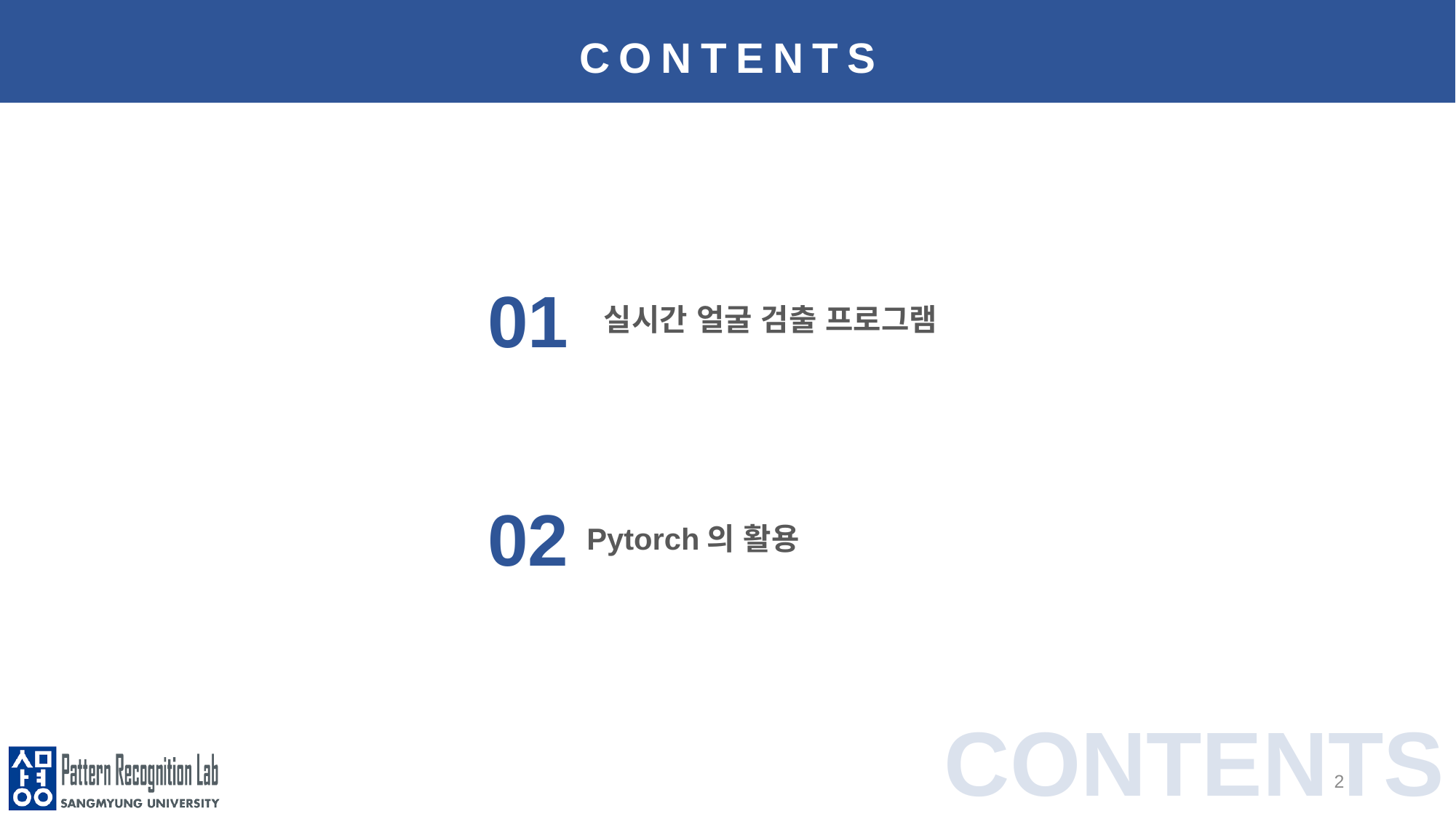

CONTENTS
01
실시간 얼굴 검출 프로그램
02
Pytorch의 활용
CONTENTS
2